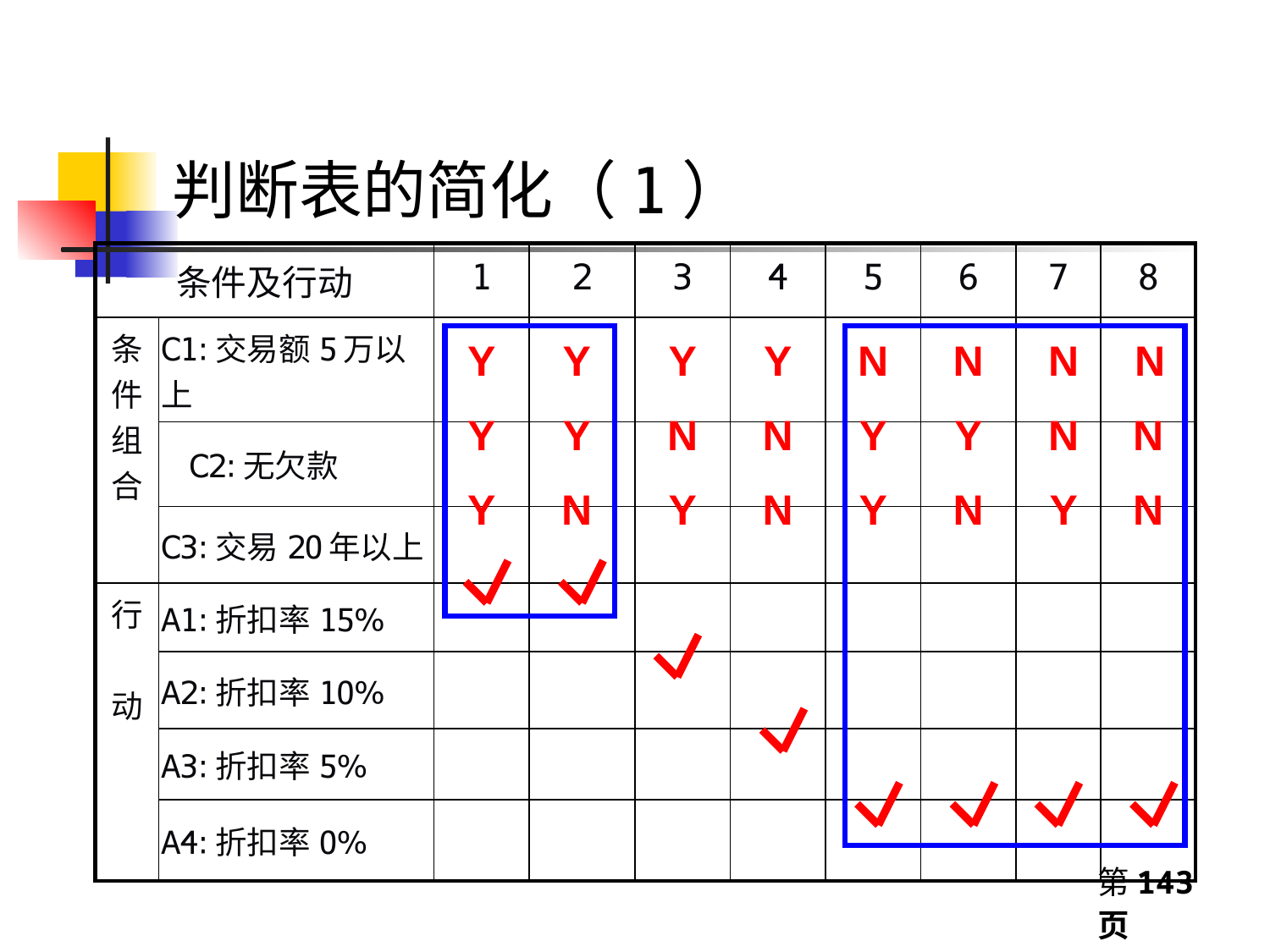

# 判断表的简化（1）
| 条件及行动 |  | 1 | 2 | 3 | 4 | 5 | 6 | 7 | 8 |
| --- | --- | --- | --- | --- | --- | --- | --- | --- | --- |
| 条件组合 | C1:交易额5万以上 |  |  |  |  |  |  |  |  |
|  | C2:无欠款 |  |  |  |  |  |  |  |  |
|  | C3:交易20年以上 |  |  |  |  |  |  |  |  |
| 行 动 | A1:折扣率15% |  |  |  |  |  |  |  |  |
|  | A2:折扣率10% |  |  |  |  |  |  |  |  |
|  | A3:折扣率5% |  |  |  |  |  |  |  |  |
|  | A4:折扣率0% |  |  |  |  |  |  |  |  |

Y
Y
Y
Y
N
N
N
N
Y
Y
N
N
Y
Y
N
N
Y
N
Y
N
Y
N
Y
N